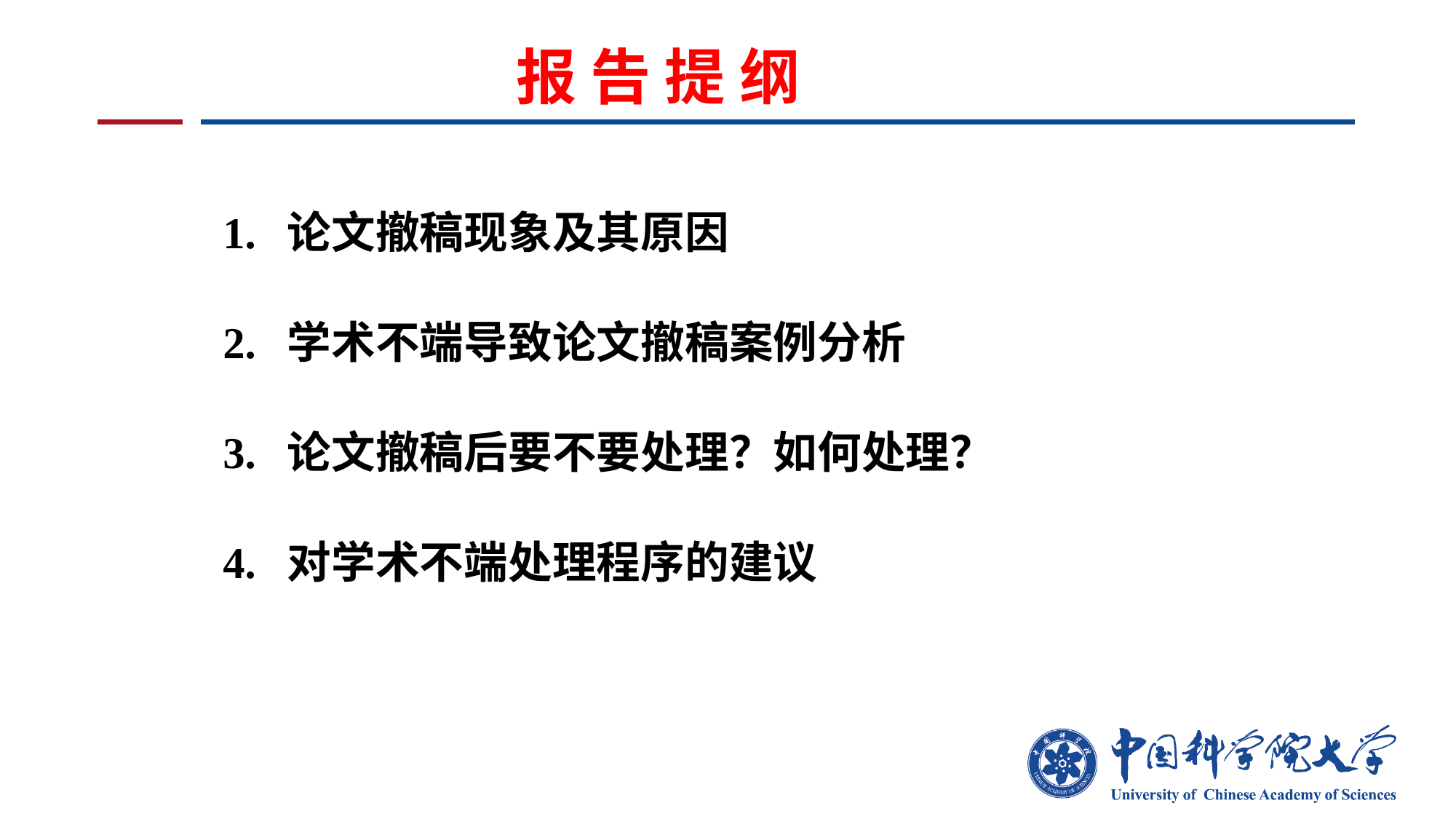

# 报 告 提 纲
1.  论文撤稿现象及其原因
2.  学术不端导致论文撤稿案例分析
3.  论文撤稿后要不要处理？如何处理？
4.  对学术不端处理程序的建议